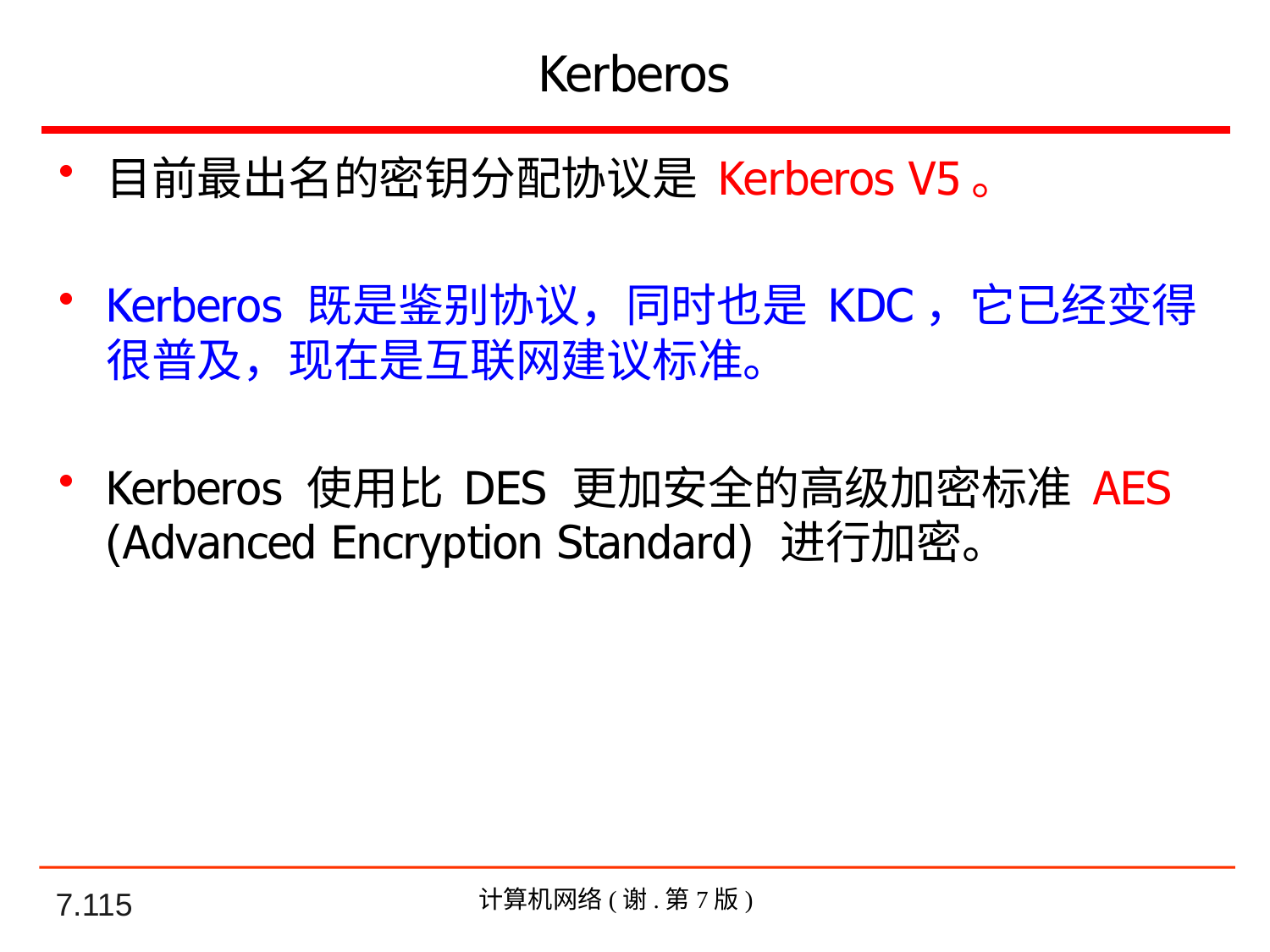

# Kerberos
目前最出名的密钥分配协议是 Kerberos V5。

Kerberos 既是鉴别协议，同时也是 KDC，它已经变得很普及，现在是互联网建议标准。

Kerberos 使用比 DES 更加安全的高级加密标准 AES (Advanced Encryption Standard) 进行加密。